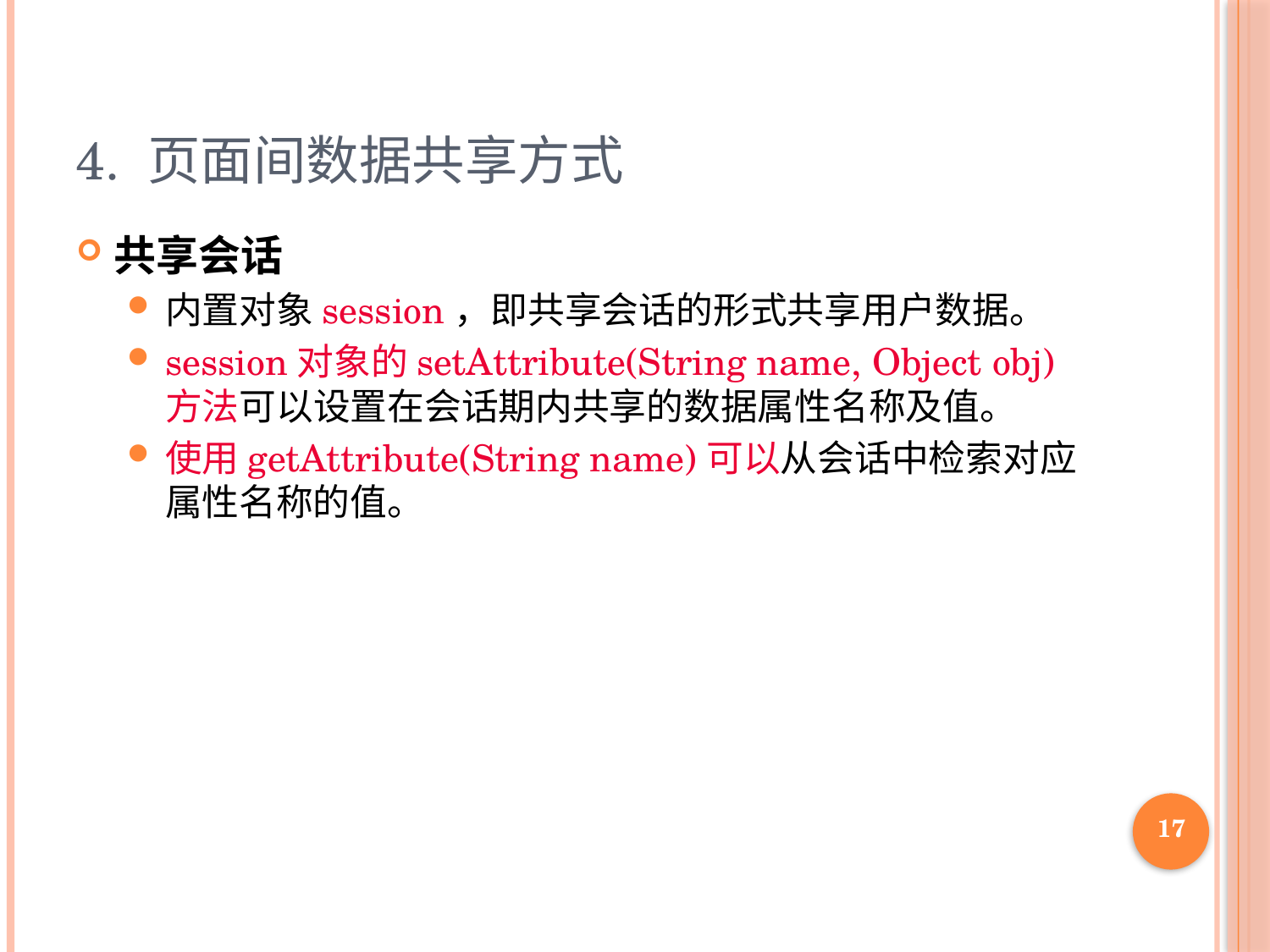

# 4. 页面间数据共享方式
共享会话
内置对象session，即共享会话的形式共享用户数据。
session对象的setAttribute(String name, Object obj)方法可以设置在会话期内共享的数据属性名称及值。
使用getAttribute(String name)可以从会话中检索对应属性名称的值。
17